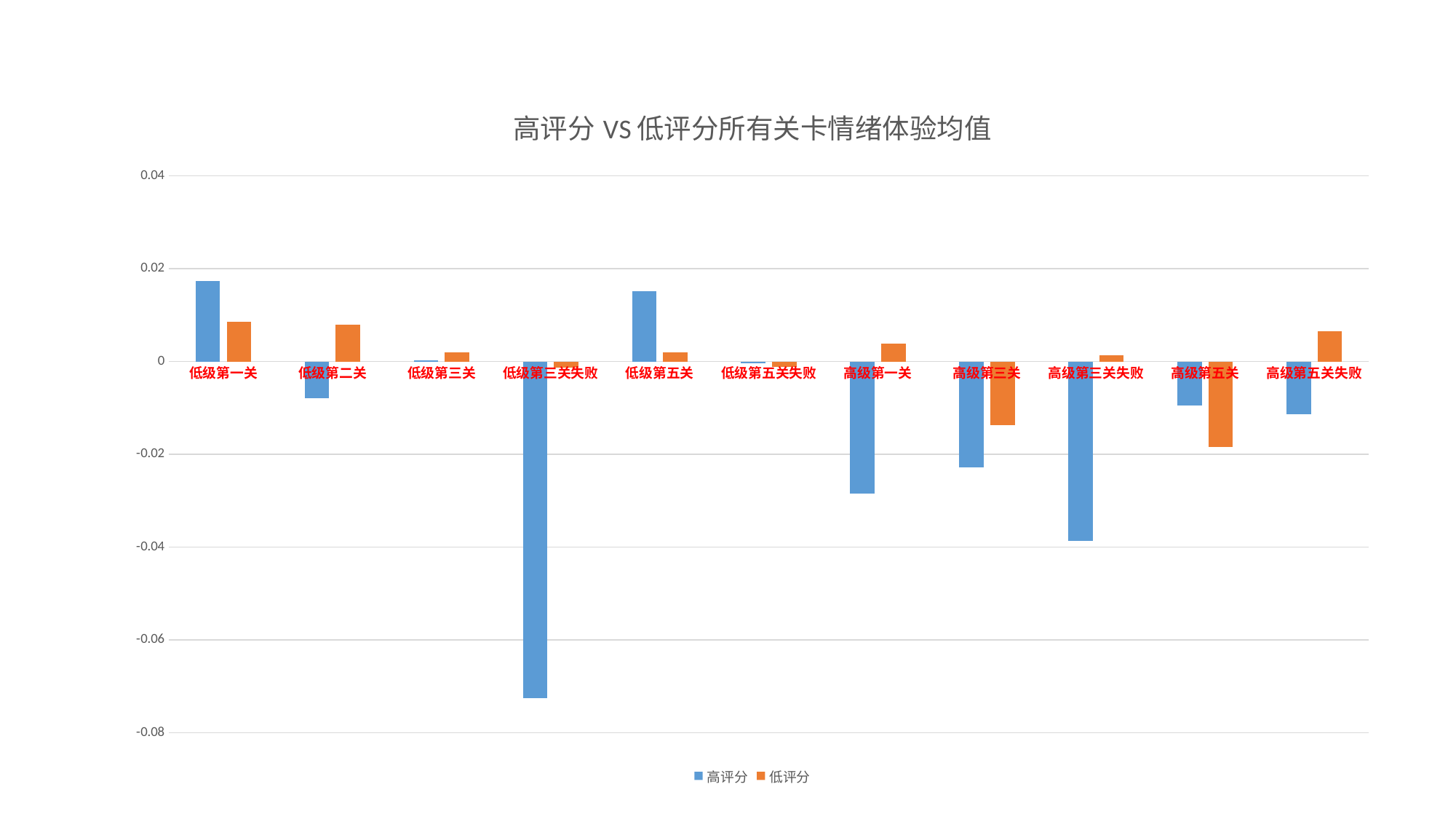

### Chart: 高评分VS低评分所有关卡情绪体验均值

| Category |  |  |
|---|---|---|
| 低级第一关 | 0.017392396271487556 | 0.008507162716872876 |
| 低级第二关 | -0.00786304478988581 | 0.007963547825940342 |
| 低级第三关 | 0.0002704335324247304 | 0.0019398442243383144 |
| 低级第三关失败 | -0.07251348249093087 | -0.0012889701935098275 |
| 低级第五关 | 0.015178861679193188 | 0.001959405523920866 |
| 低级第五关失败 | -0.00043719051603515727 | -0.0011646317962515369 |
| 高级第一关 | -0.028452842156377493 | 0.003873722966960391 |
| 高级第三关 | -0.02275632822280889 | -0.01364850261480819 |
| 高级第三关失败 | -0.03866898317852117 | 0.0013676772748502674 |
| 高级第五关 | -0.0094439193792394 | -0.018478660925704018 |
| 高级第五关失败 | -0.011403510540008573 | 0.006549228404902898 |